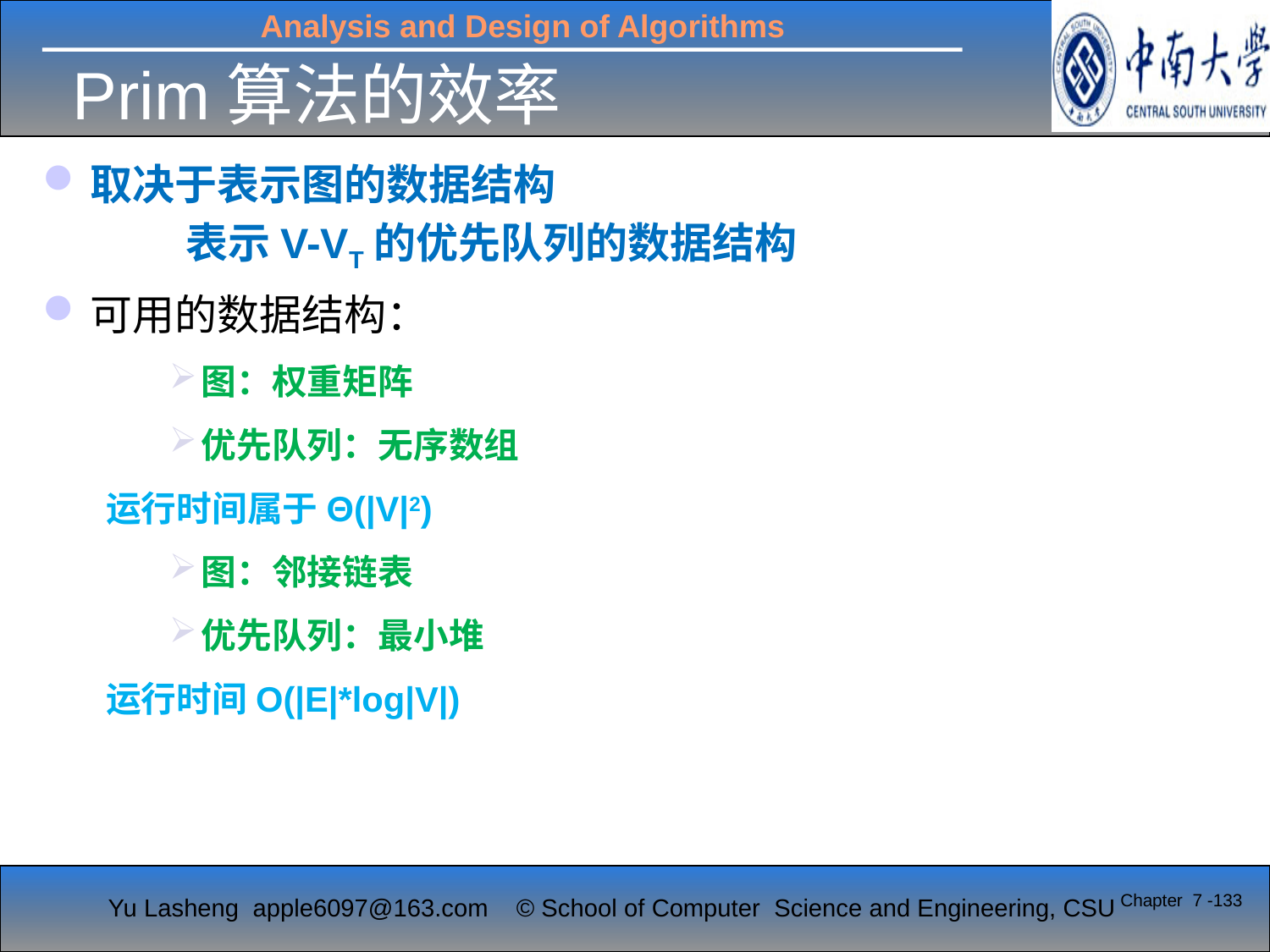

# Prim算法的效率
取决于表示图的数据结构
              表示V-VT的优先队列的数据结构
可用的数据结构：
图：权重矩阵
优先队列：无序数组
运行时间属于Θ(|V|2)
图：邻接链表
优先队列：最小堆
运行时间O(|E|*log|V|)
Chapter  7 -133